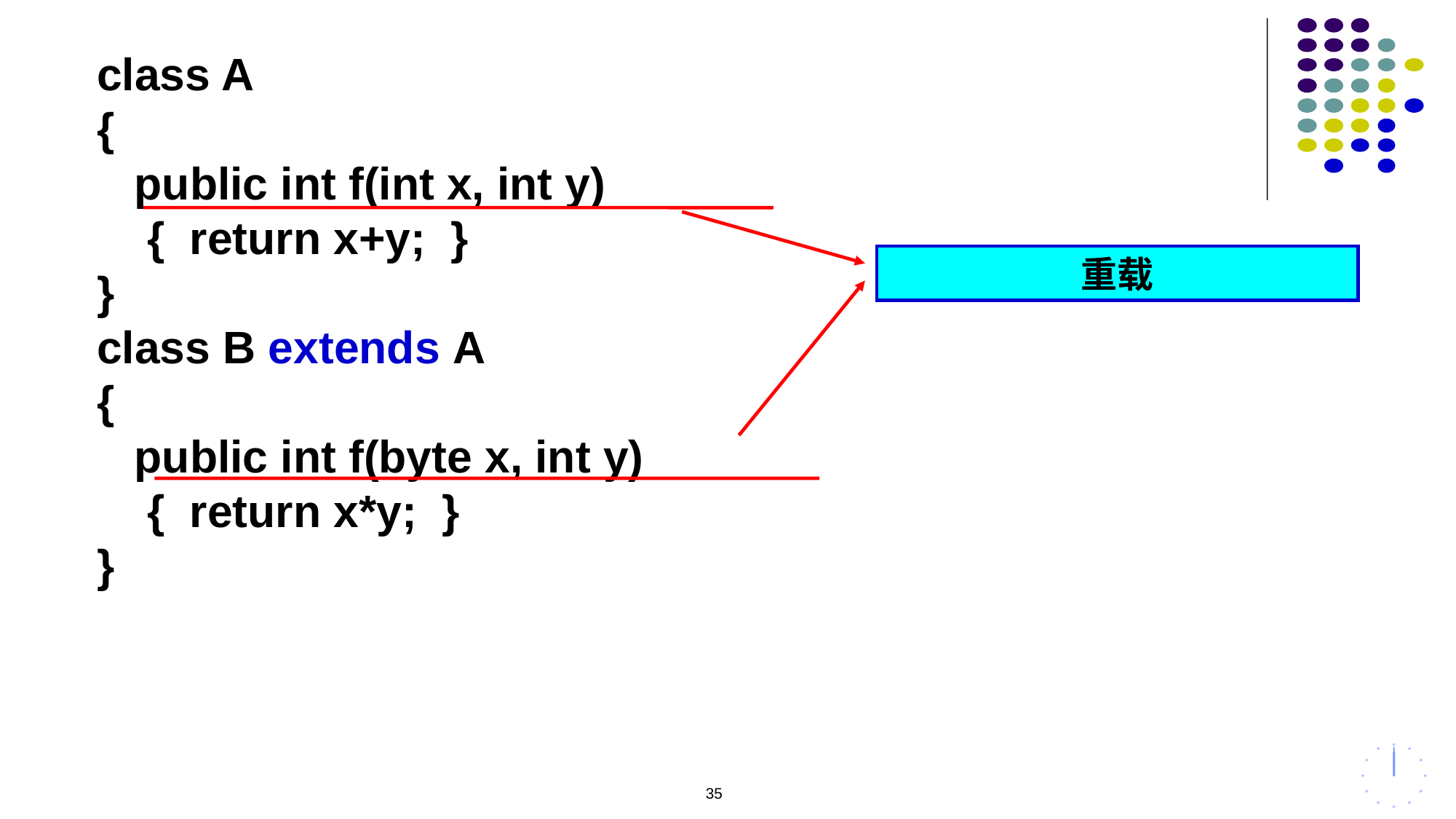

class A
{
   public int f(int x, int y)
    {  return x+y;  }
}
class B extends A
{
   public int f(byte x, int y)
    {  return x*y;  }
}

重载

35